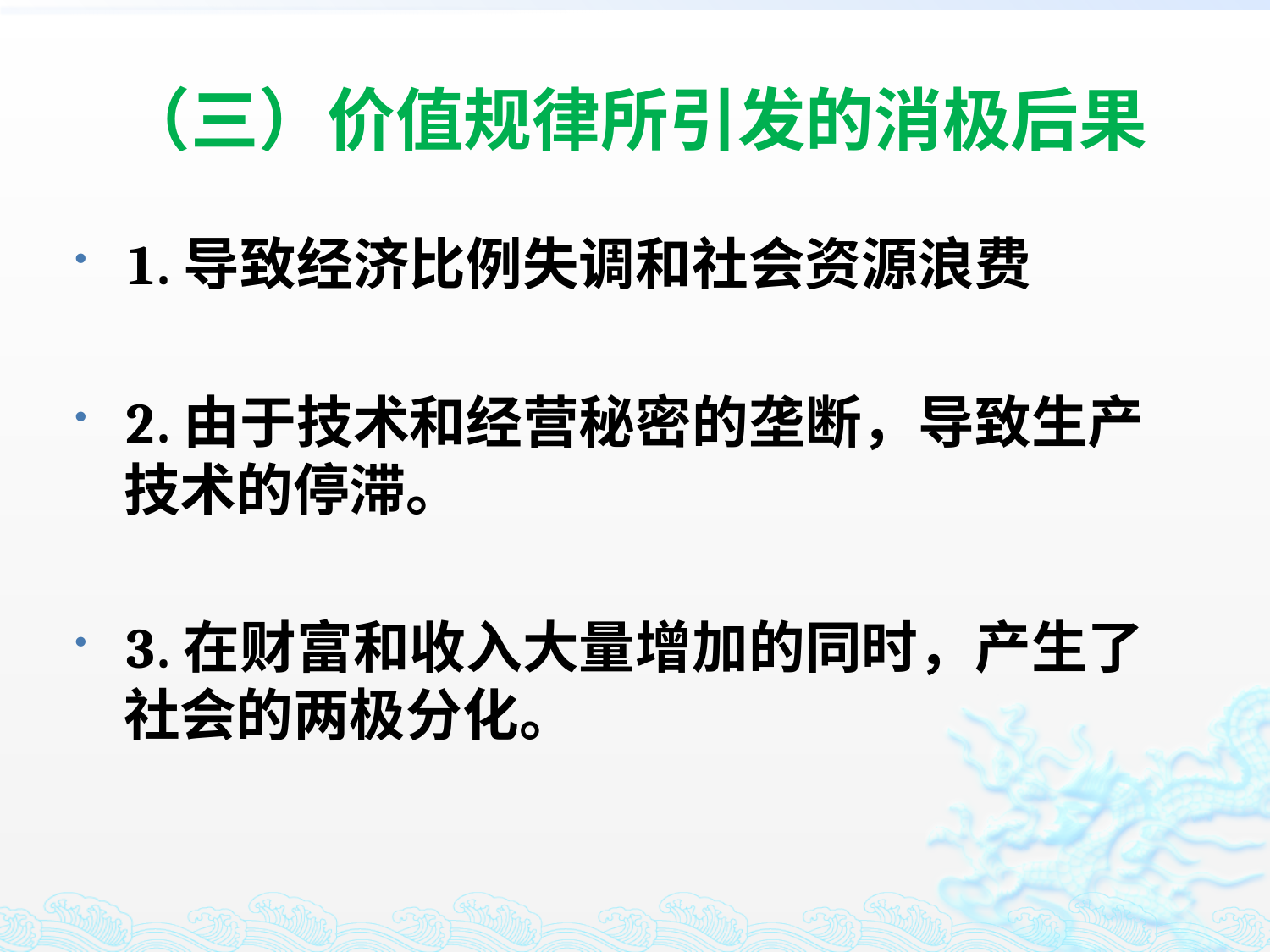

# （三）价值规律所引发的消极后果
1.导致经济比例失调和社会资源浪费

2.由于技术和经营秘密的垄断，导致生产技术的停滞。

3.在财富和收入大量增加的同时，产生了社会的两极分化。